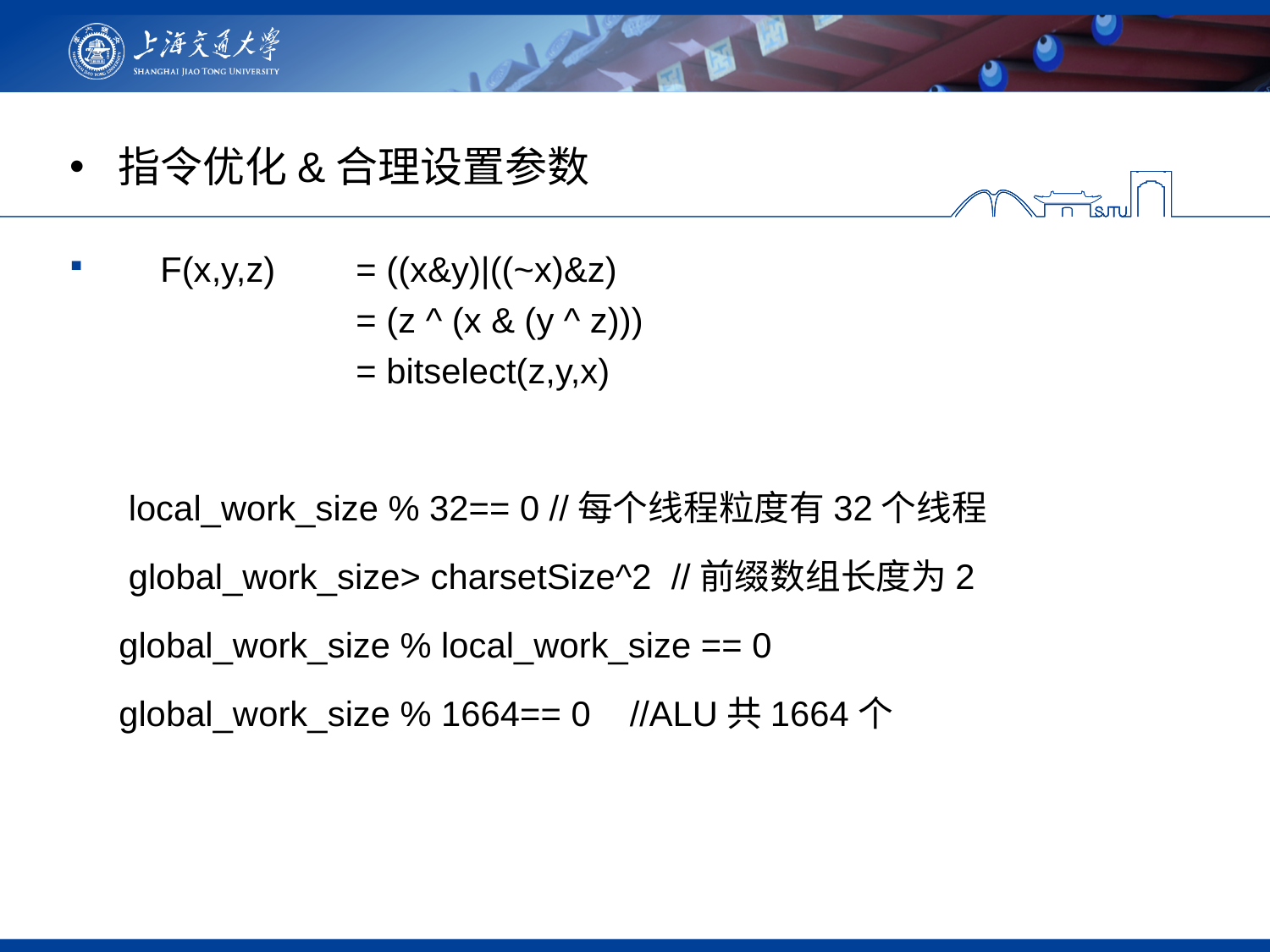

# 指令优化&合理设置参数
      F(x,y,z)	= ((x&y)|((~x)&z)
		= (z ^ (x & (y ^ z)))
		= bitselect(z,y,x)

      local_work_size % 32== 0 //每个线程粒度有32个线程
      global_work_size> charsetSize^2  //前缀数组长度为2
     global_work_size % local_work_size == 0
     global_work_size % 1664== 0    //ALU共1664个